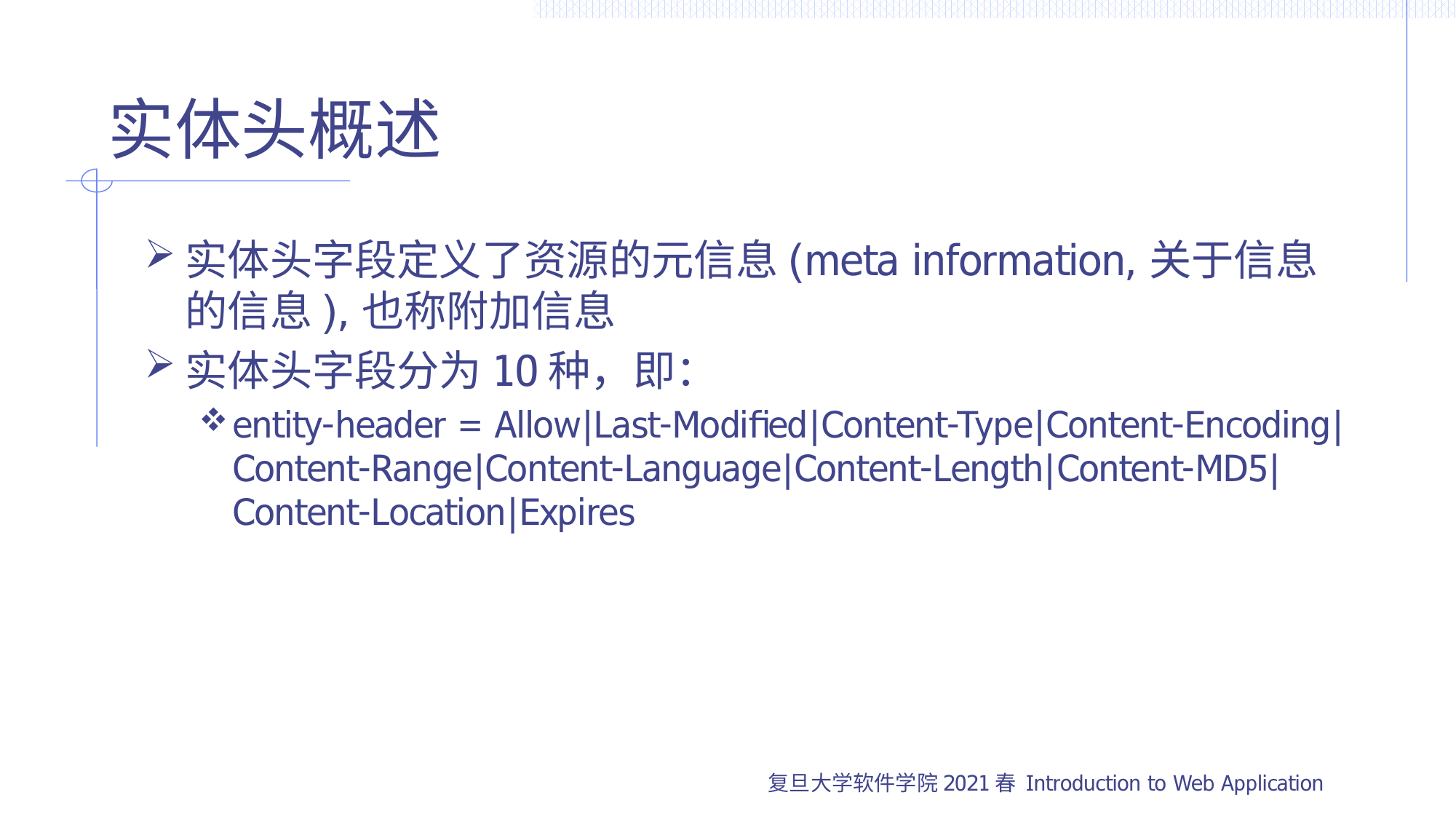

# 实体头概述
实体头字段定义了资源的元信息(meta information,关于信息的信息),也称附加信息
实体头字段分为10种，即：
entity-header = Allow|Last-Modified|Content-Type|Content-Encoding|Content-Range|Content-Language|Content-Length|Content-MD5|Content-Location|Expires